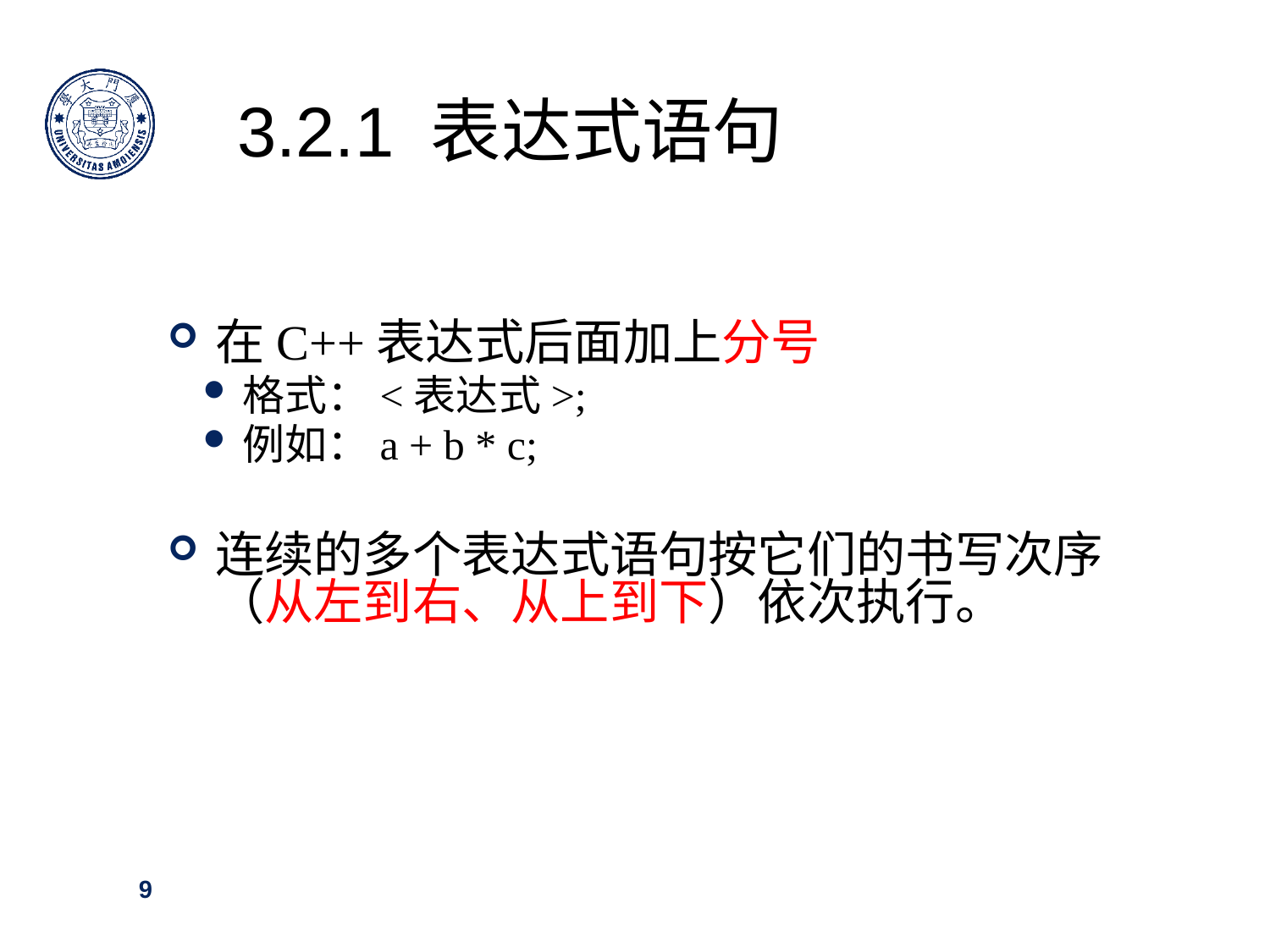

3.2.1 表达式语句
在C++表达式后面加上分号
格式：<表达式>;
例如：a + b * c;

连续的多个表达式语句按它们的书写次序（从左到右、从上到下）依次执行。
9